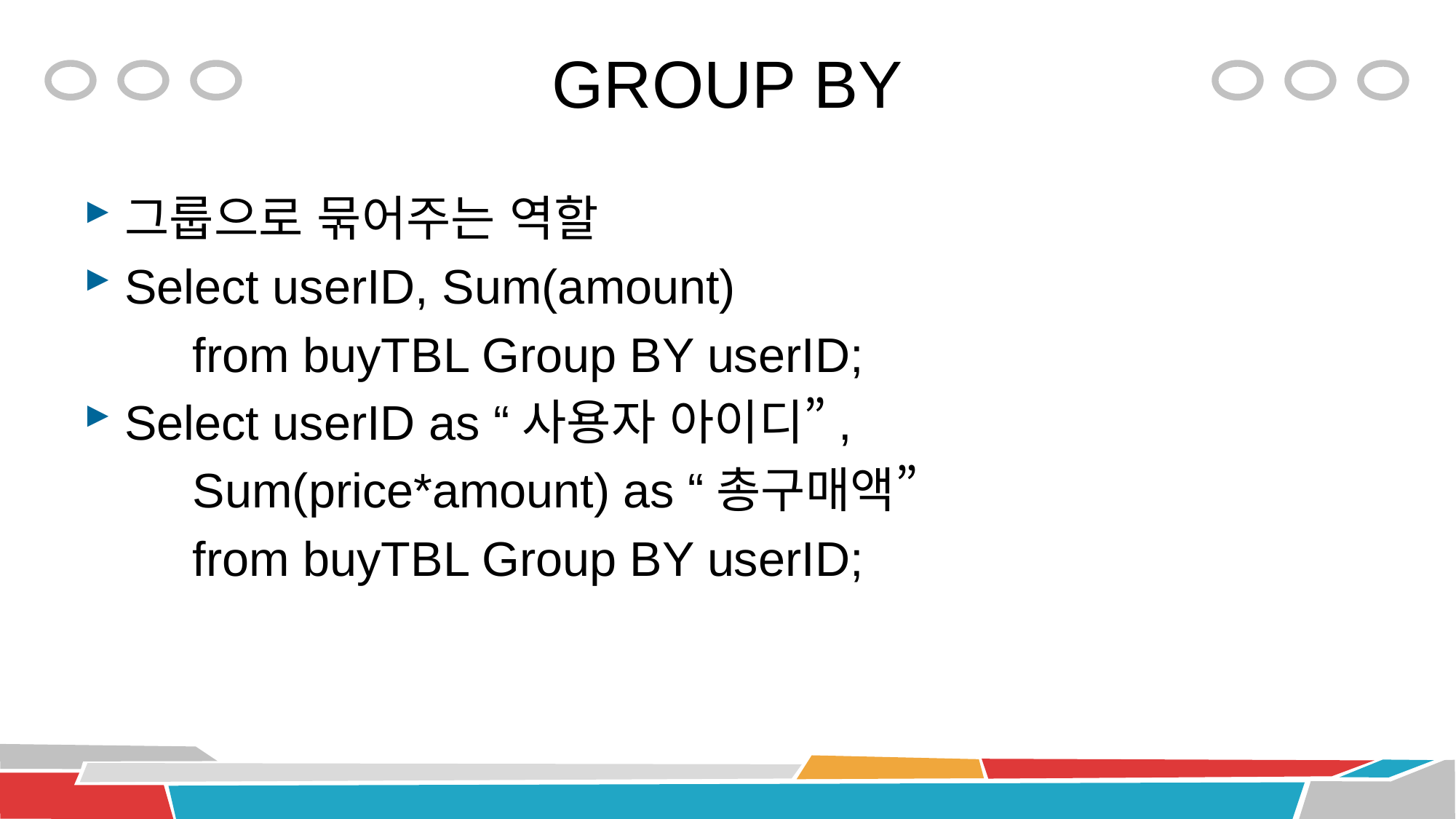

# GROUP BY
그룹으로 묶어주는 역할
Select userID, Sum(amount)
	from buyTBL Group BY userID;
Select userID as “사용자 아이디”,
	Sum(price*amount) as “총구매액”
	from buyTBL Group BY userID;